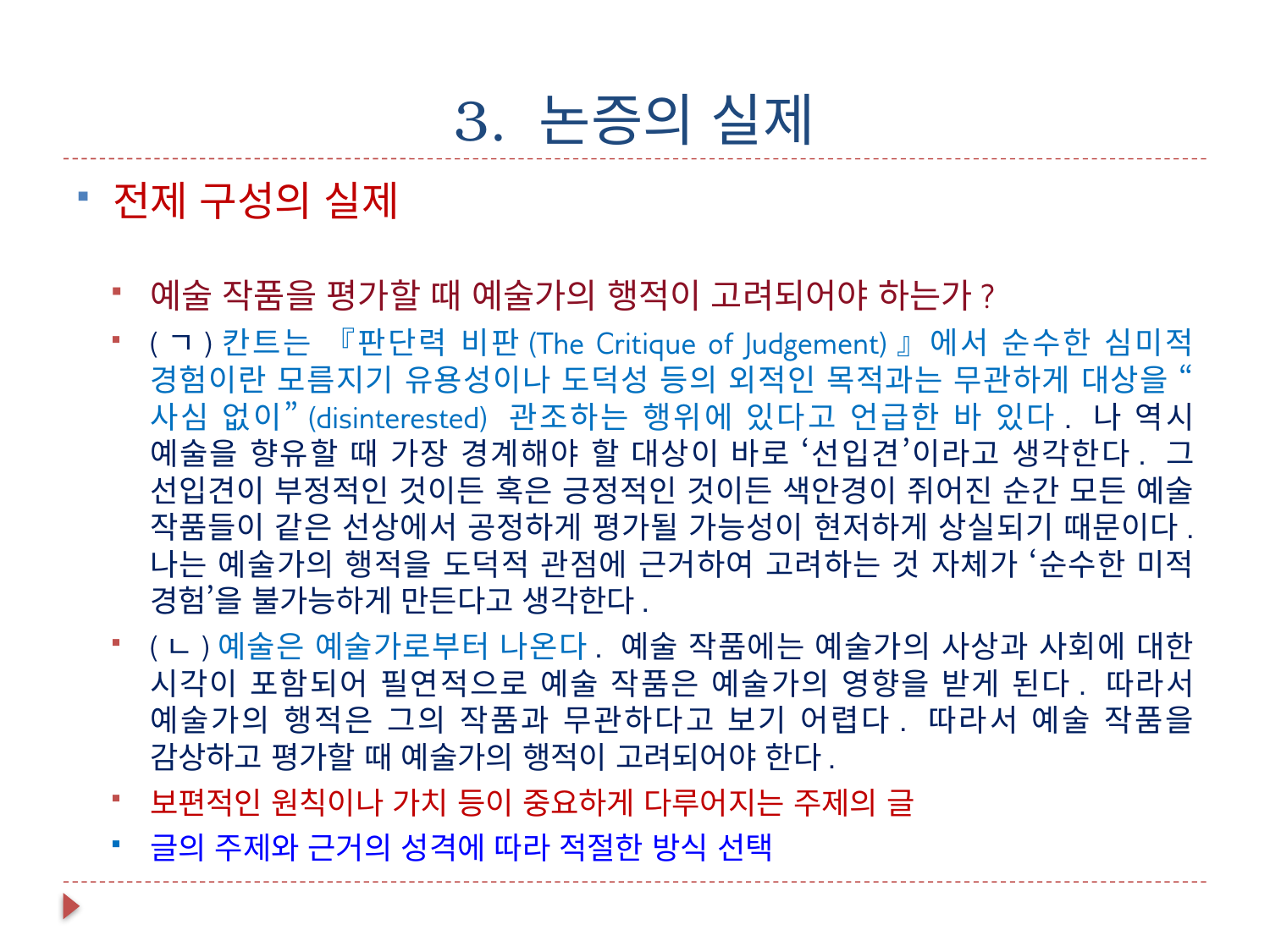

# 3. 논증의 실제
전제 구성의 실제

예술 작품을 평가할 때 예술가의 행적이 고려되어야 하는가?
(ㄱ)칸트는 『판단력 비판(The Critique of Judgement)』에서 순수한 심미적 경험이란 모름지기 유용성이나 도덕성 등의 외적인 목적과는 무관하게 대상을 “사심 없이”(disinterested) 관조하는 행위에 있다고 언급한 바 있다. 나 역시 예술을 향유할 때 가장 경계해야 할 대상이 바로 ‘선입견’이라고 생각한다. 그 선입견이 부정적인 것이든 혹은 긍정적인 것이든 색안경이 쥐어진 순간 모든 예술 작품들이 같은 선상에서 공정하게 평가될 가능성이 현저하게 상실되기 때문이다. 나는 예술가의 행적을 도덕적 관점에 근거하여 고려하는 것 자체가 ‘순수한 미적 경험’을 불가능하게 만든다고 생각한다.
(ㄴ)예술은 예술가로부터 나온다. 예술 작품에는 예술가의 사상과 사회에 대한 시각이 포함되어 필연적으로 예술 작품은 예술가의 영향을 받게 된다. 따라서 예술가의 행적은 그의 작품과 무관하다고 보기 어렵다. 따라서 예술 작품을 감상하고 평가할 때 예술가의 행적이 고려되어야 한다.
보편적인 원칙이나 가치 등이 중요하게 다루어지는 주제의 글
글의 주제와 근거의 성격에 따라 적절한 방식 선택